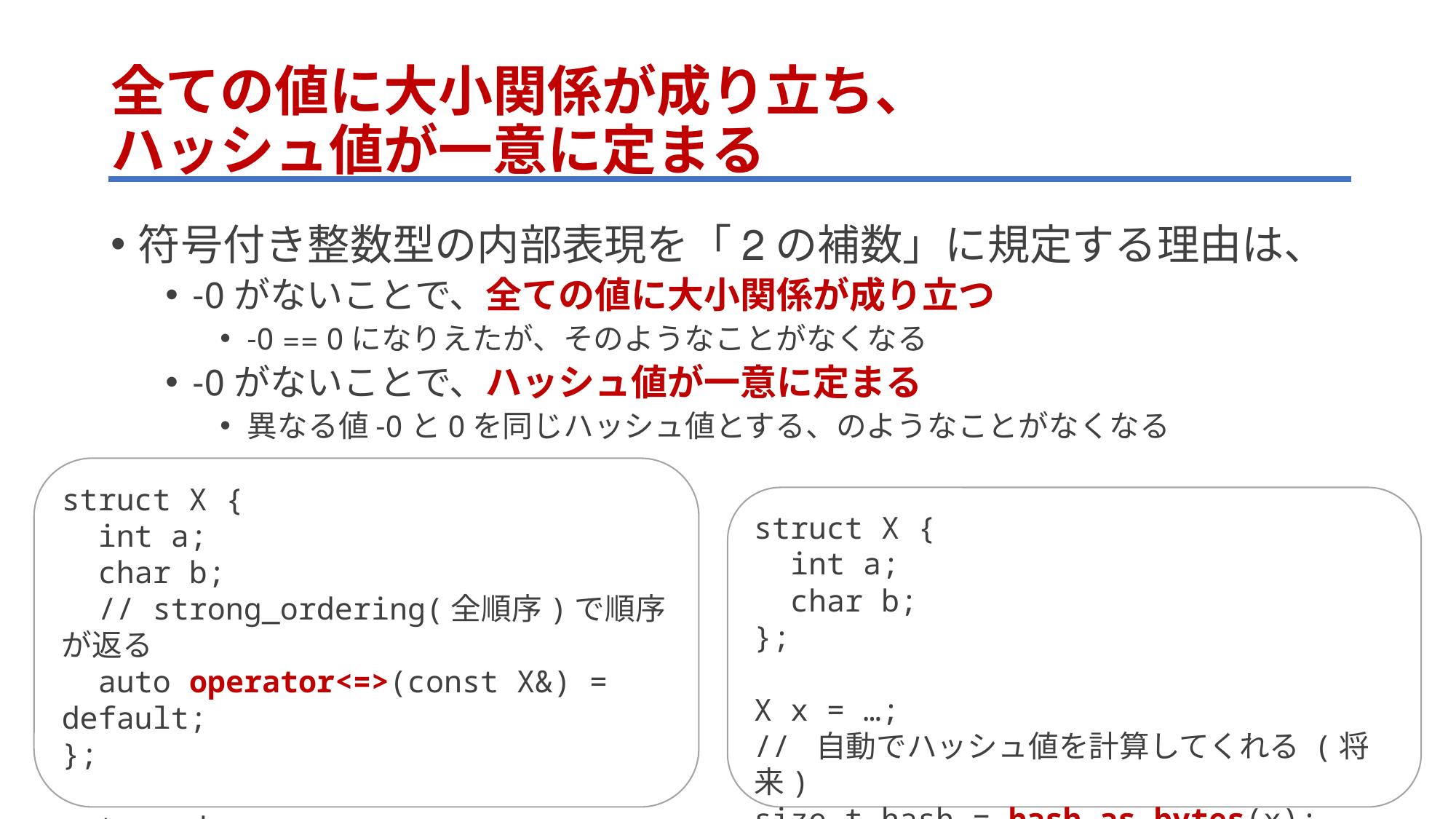

# 全ての値に大小関係が成り立ち、 ハッシュ値が一意に定まる
符号付き整数型の内部表現を「2の補数」に規定する理由は、
-0がないことで、全ての値に大小関係が成り立つ
-0 == 0になりえたが、そのようなことがなくなる
-0がないことで、ハッシュ値が一意に定まる
異なる値-0と0を同じハッシュ値とする、のようなことがなくなる
struct X {
  int a;
  char b;
  // strong_ordering(全順序)で順序が返る
  auto operator<=>(const X&) = default;
};

auto ord = x <=> y;
if (ord == 0) { … }
struct X {
  int a;
  char b;
};

X x = …;
// 自動でハッシュ値を計算してくれる (将来)
size_t hash = hash_as_bytes(x);